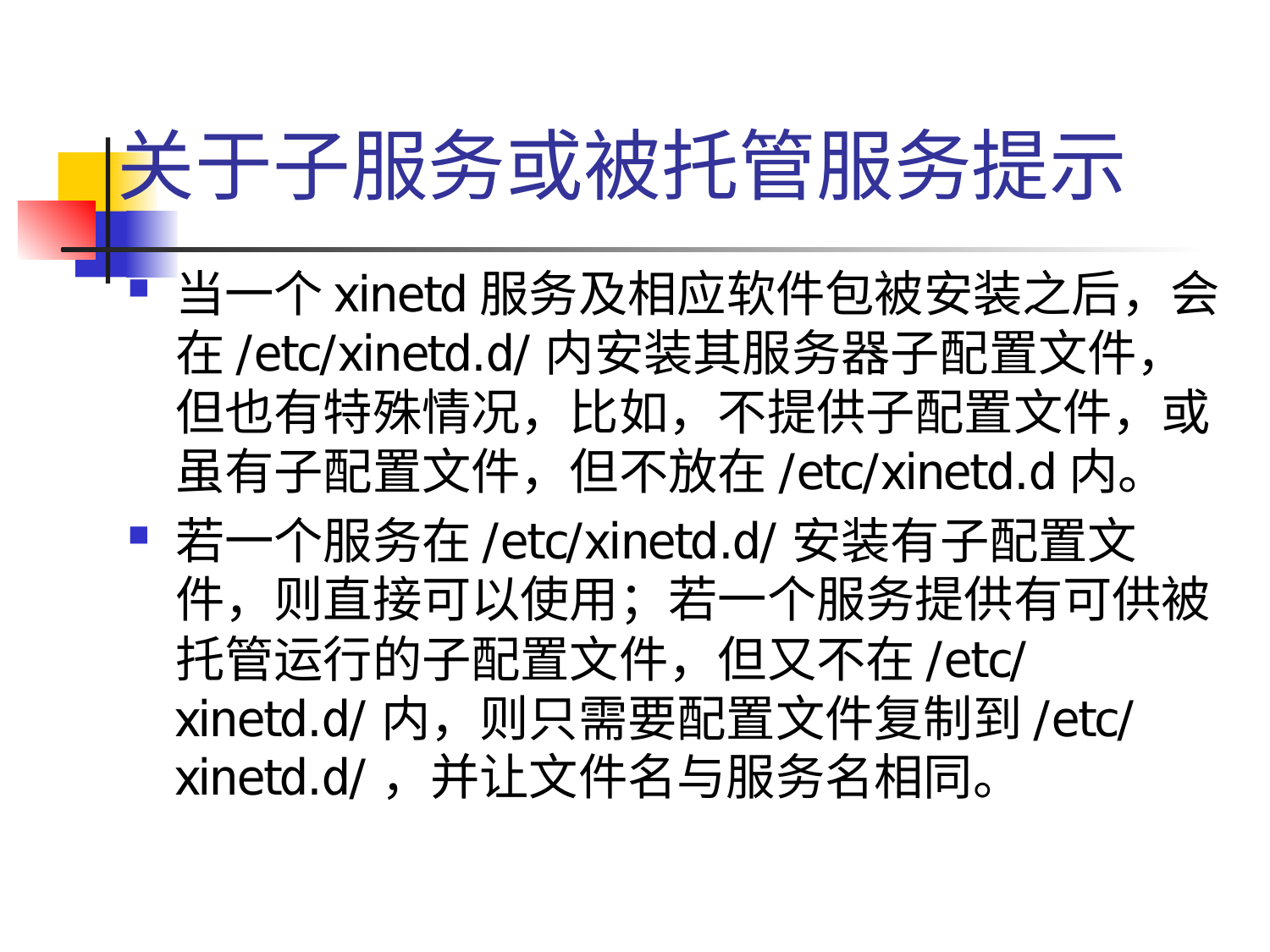

# 关于子服务或被托管服务提示
当一个xinetd服务及相应软件包被安装之后，会在/etc/xinetd.d/内安装其服务器子配置文件，但也有特殊情况，比如，不提供子配置文件，或虽有子配置文件，但不放在/etc/xinetd.d内。
若一个服务在/etc/xinetd.d/安装有子配置文件，则直接可以使用；若一个服务提供有可供被托管运行的子配置文件，但又不在/etc/xinetd.d/内，则只需要配置文件复制到/etc/xinetd.d/，并让文件名与服务名相同。